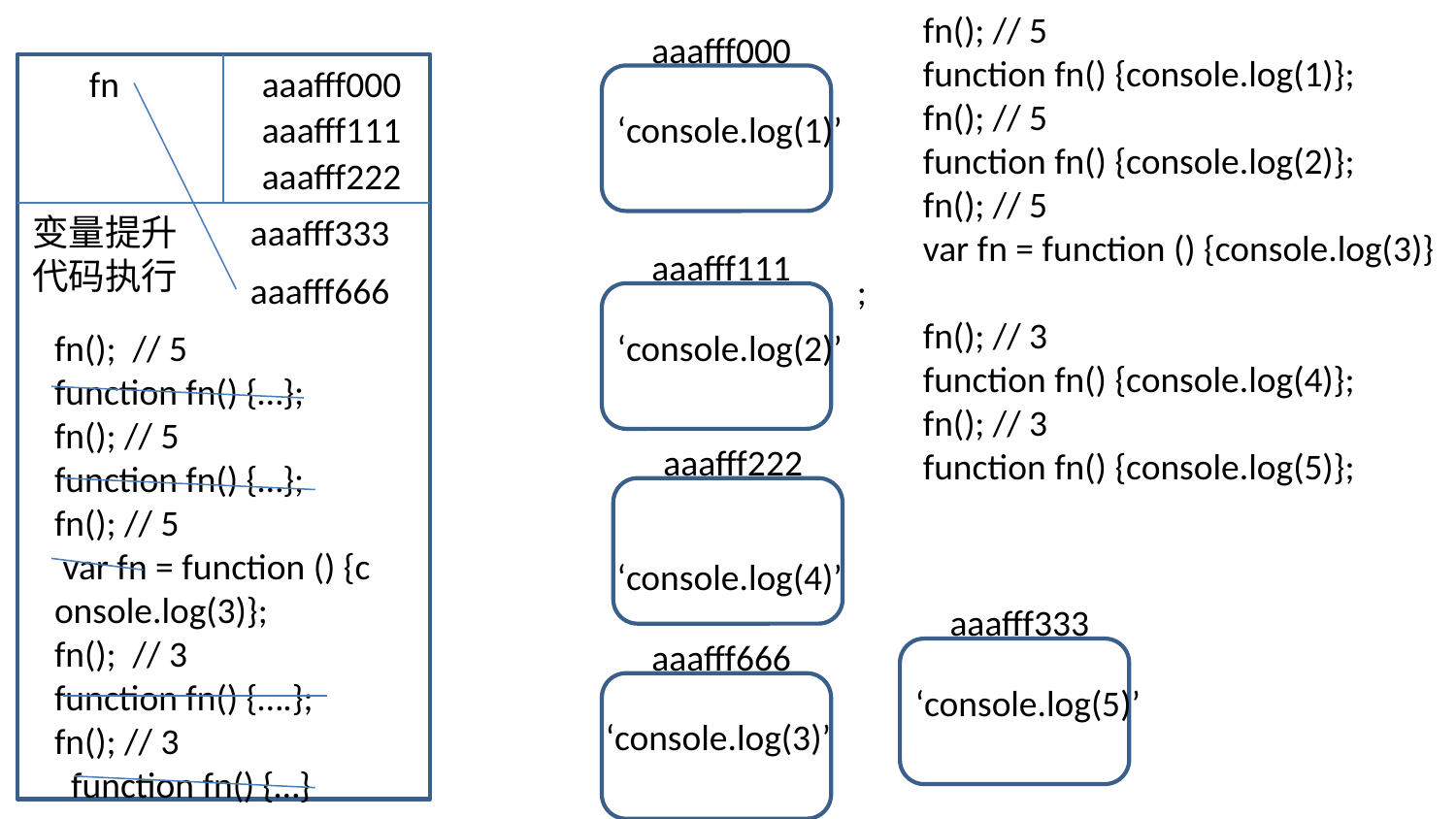

fn(); // 5
        function fn() {console.log(1)};
        fn(); // 5
        function fn() {console.log(2)};
        fn(); // 5
        var fn = function () {console.log(3)};
        fn(); // 3
        function fn() {console.log(4)};
        fn(); // 3
        function fn() {console.log(5)};

aaafff000

fn
aaafff000

aaafff111
‘console.log(1)’
aaafff222
变量提升
代码执行
aaafff333
aaafff111
aaafff666

fn();  // 5
function fn() {…};
fn(); // 5
function fn() {…};
fn(); // 5
 var fn = function () {console.log(3)};
fn();  // 3
function fn() {….};
fn(); // 3
  function fn() {…}
‘console.log(2)’
aaafff222

‘console.log(4)’
aaafff333
aaafff666

‘console.log(5)’

‘console.log(3)’